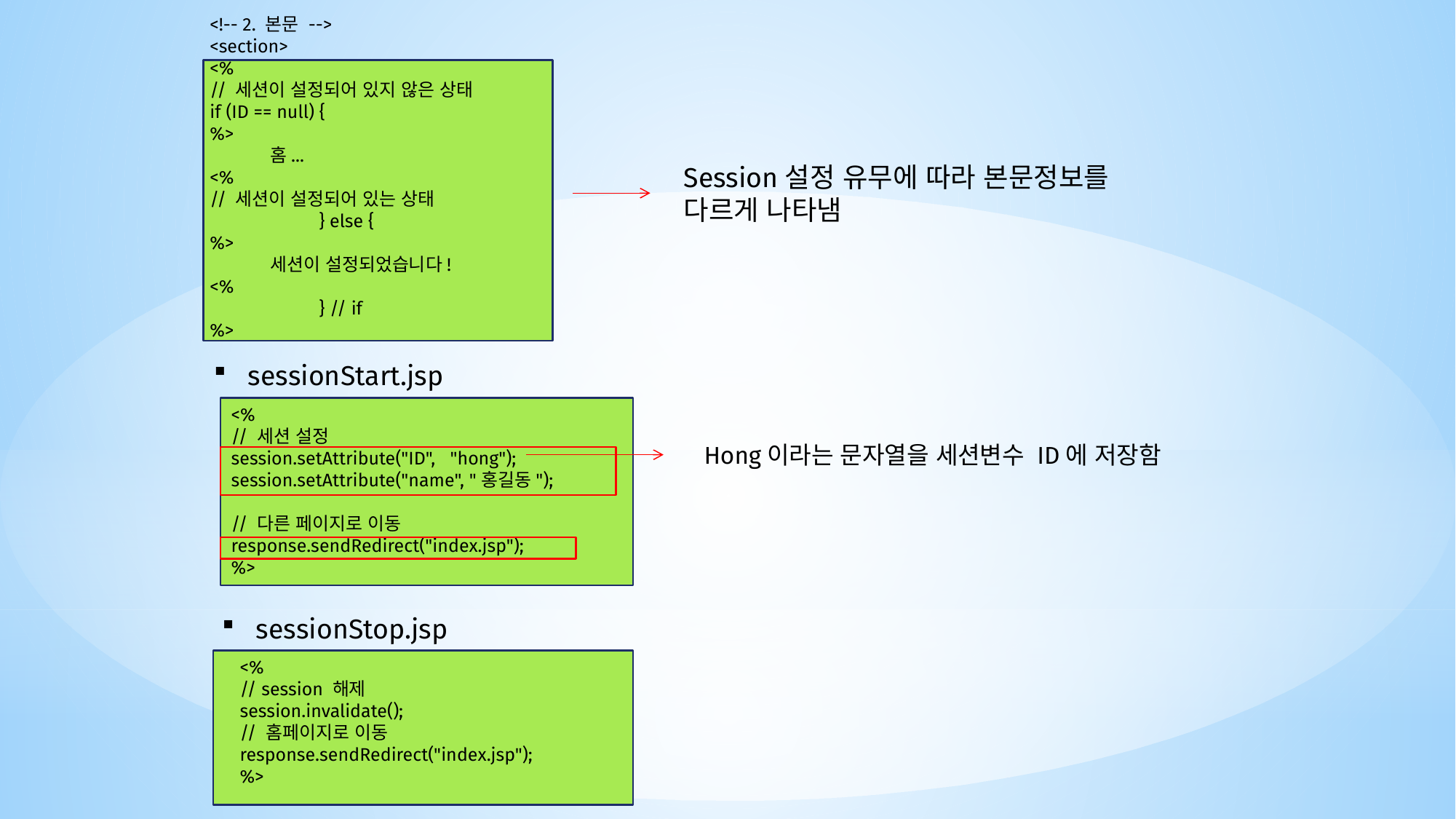

<!-- 2. 본문 -->
<section>
<%
// 세션이 설정되어 있지 않은 상태
if (ID == null) {
%>
           홈...
<%
// 세션이 설정되어 있는 상태
	} else {
%>
           세션이 설정되었습니다!
<%
	} // if
%>

Session설정 유무에 따라 본문정보를
다르게 나타냄
sessionStart.jsp

<%
// 세션 설정
session.setAttribute("ID",   "hong");
session.setAttribute("name", "홍길동");

// 다른 페이지로 이동
response.sendRedirect("index.jsp");
%>
Hong이라는 문자열을 세션변수 ID에 저장함

sessionStop.jsp

<%
// session 해제
session.invalidate();
// 홈페이지로 이동
response.sendRedirect("index.jsp");
%>